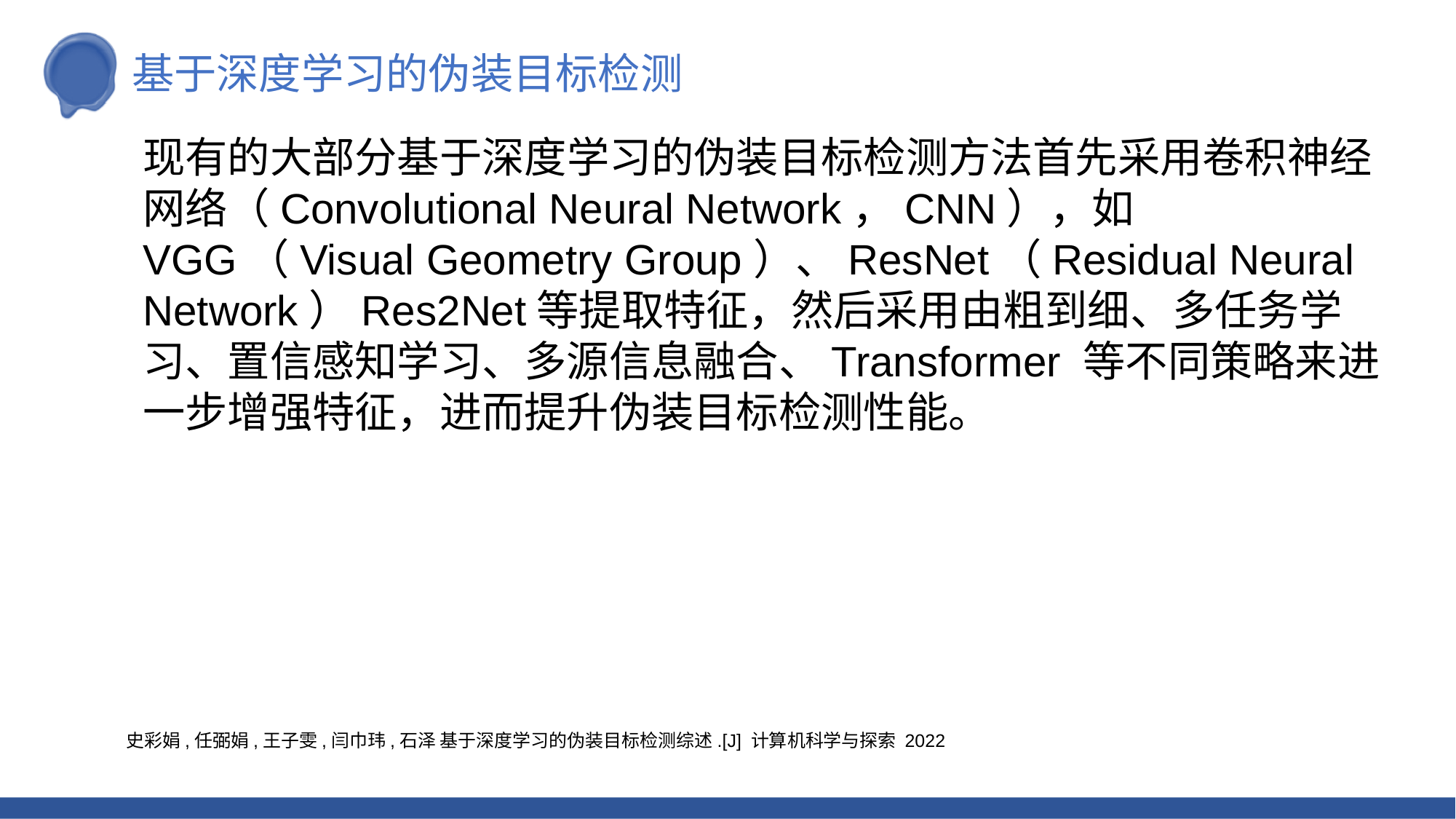

基于深度学习的伪装目标检测
现有的大部分基于深度学习的伪装目标检测方法首先采用卷积神经网络（Convolutional Neural Network，CNN），如 VGG（Visual Geometry Group）、ResNet（Residual Neural Network）Res2Net等提取特征，然后采用由粗到细、多任务学习、置信感知学习、多源信息融合、Transformer 等不同策略来进一步增强特征，进而提升伪装目标检测性能。
史彩娟,任弼娟,王子雯,闫巾玮,石泽 基于深度学习的伪装目标检测综述.[J] 计算机科学与探索 2022